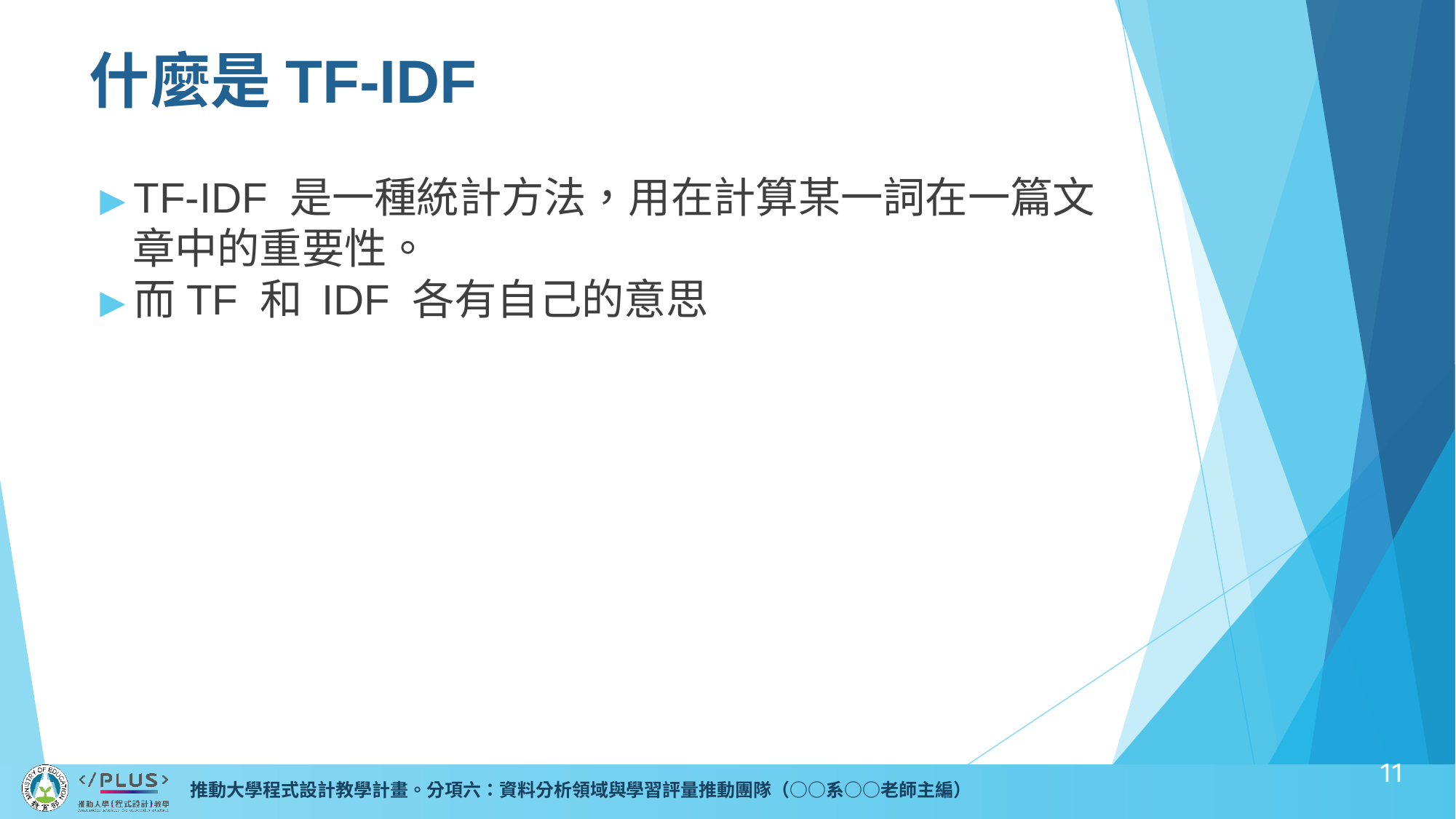

# 什麼是TF-IDF
TF-IDF 是一種統計方法，用在計算某一詞在一篇文章中的重要性。
而TF 和 IDF 各有自己的意思

11